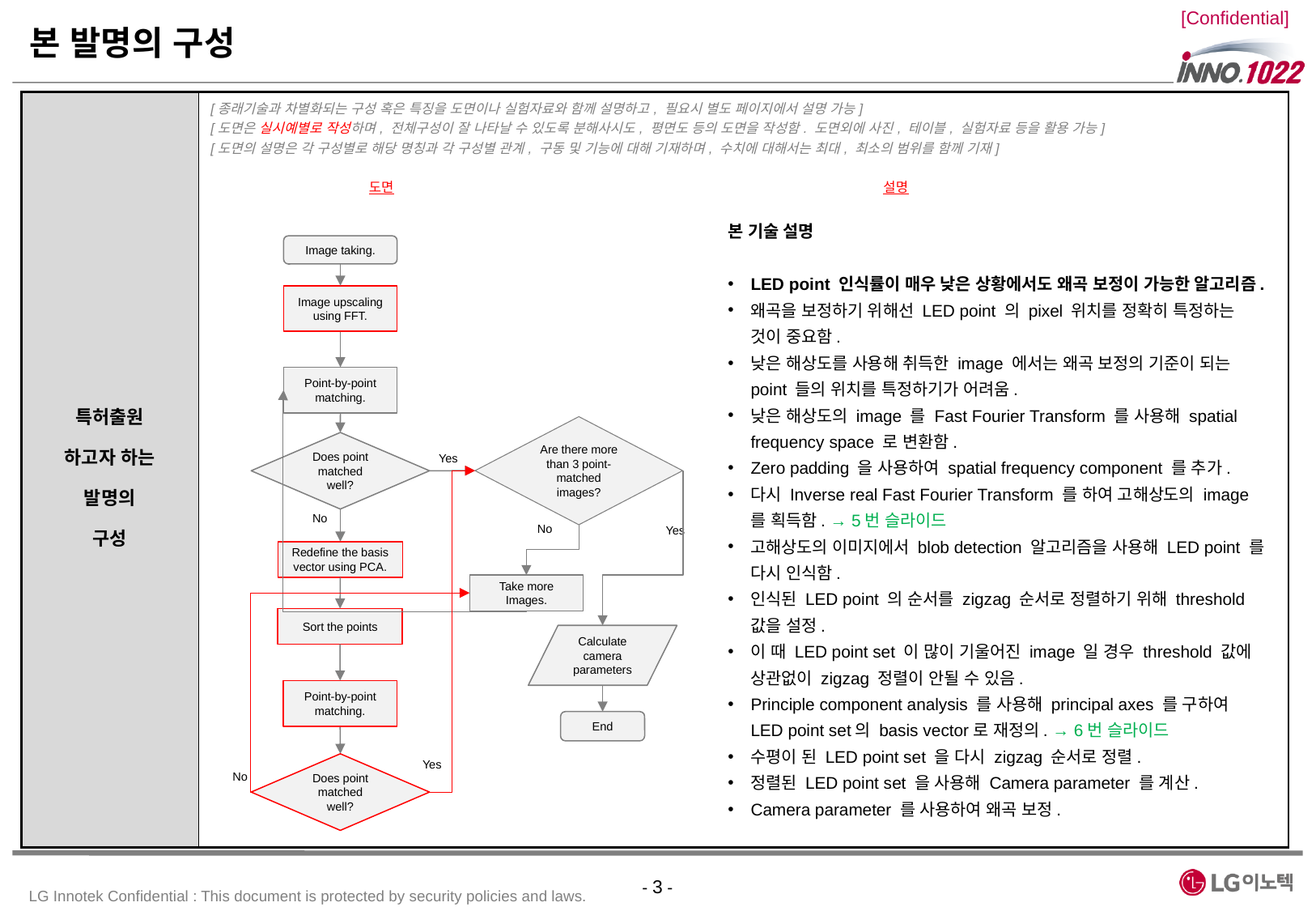

본 발명의 구성

| 특허출원 하고자 하는 발명의 구성 | [종래기술과 차별화되는 구성 혹은 특징을 도면이나 실험자료와 함께 설명하고, 필요시 별도 페이지에서 설명 가능] [도면은 실시예별로 작성하며, 전체구성이 잘 나타날 수 있도록 분해사시도, 평면도 등의 도면을 작성함. 도면외에 사진, 테이블, 실험자료 등을 활용 가능] [도면의 설명은 각 구성별로 해당 명칭과 각 구성별 관계, 구동 및 기능에 대해 기재하며, 수치에 대해서는 최대, 최소의 범위를 함께 기재] |
| --- | --- |
도면
설명
본 기술 설명

LED point 인식률이 매우 낮은 상황에서도 왜곡 보정이 가능한 알고리즘.
왜곡을 보정하기 위해선 LED point 의 pixel 위치를 정확히 특정하는 것이 중요함.
낮은 해상도를 사용해 취득한 image 에서는 왜곡 보정의 기준이 되는 point 들의 위치를 특정하기가 어려움.
낮은 해상도의 image 를 Fast Fourier Transform 를 사용해 spatial frequency space 로 변환함.
Zero padding 을 사용하여 spatial frequency component 를 추가.
다시 Inverse real Fast Fourier Transform 를 하여 고해상도의 image 를 획득함. → 5번 슬라이드
고해상도의 이미지에서 blob detection 알고리즘을 사용해 LED point 를 다시 인식함.
인식된 LED point 의 순서를 zigzag 순서로 정렬하기 위해 threshold 값을 설정.
이 때 LED point set 이 많이 기울어진 image 일 경우 threshold 값에 상관없이 zigzag 정렬이 안될 수 있음.
Principle component analysis 를 사용해 principal axes 를 구하여 LED point set의 basis vector로 재정의. → 6번 슬라이드
수평이 된 LED point set 을 다시 zigzag 순서로 정렬.
정렬된 LED point set 을 사용해 Camera parameter 를 계산.
Camera parameter 를 사용하여 왜곡 보정.
Image taking.
Image upscaling using FFT.
Point-by-point matching.
Are there more than 3 point-matched images?
Does point matched well?
Yes
No
No
Yes
Redefine the basis vector using PCA.
Take more Images.
Sort the points
Calculate camera parameters
Point-by-point matching.
End
Yes
Does point matched well?
No
- 3 -